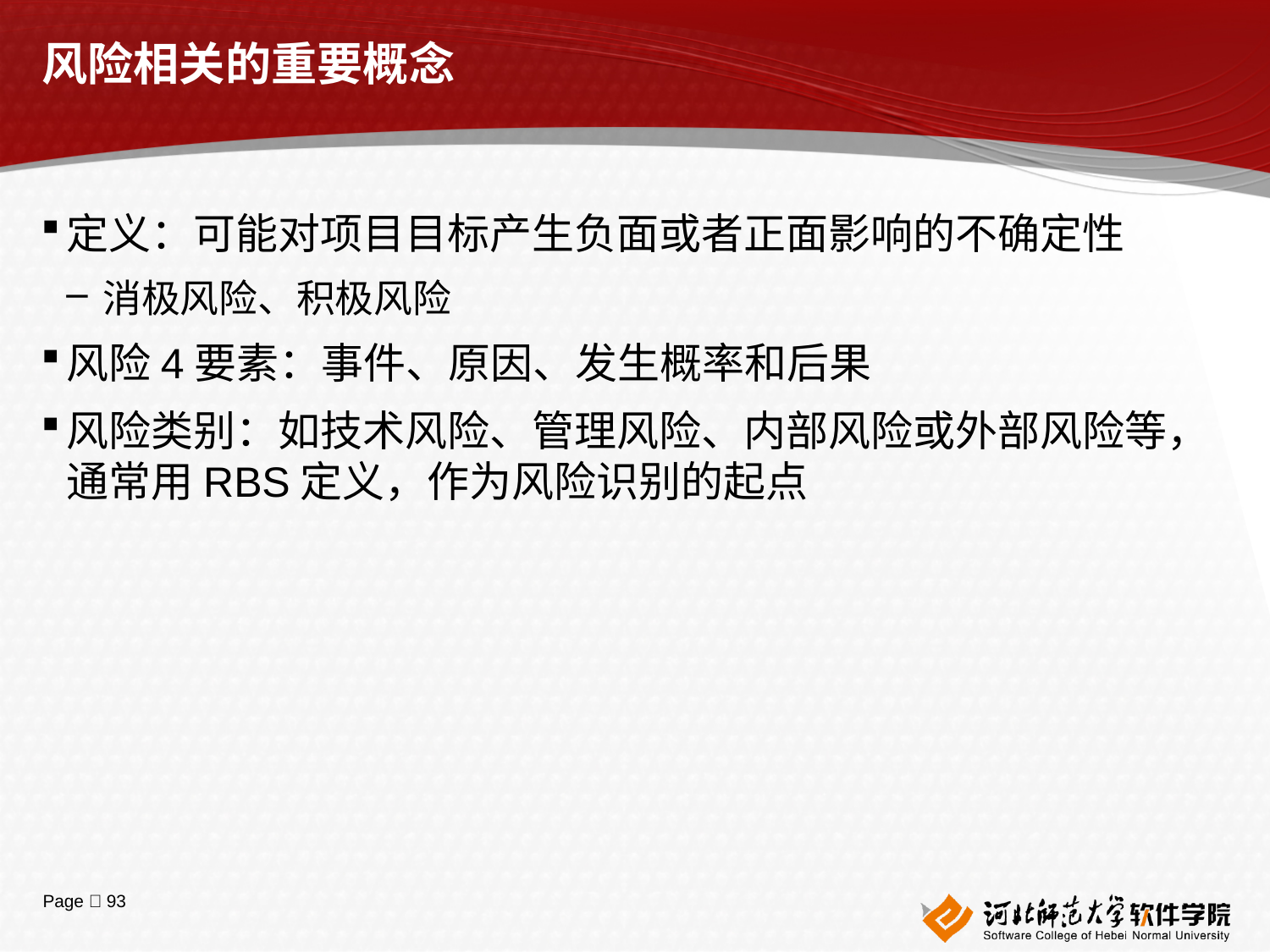

# 风险相关的重要概念
定义：可能对项目目标产生负面或者正面影响的不确定性
消极风险、积极风险
风险4要素：事件、原因、发生概率和后果
风险类别：如技术风险、管理风险、内部风险或外部风险等，通常用RBS定义，作为风险识别的起点